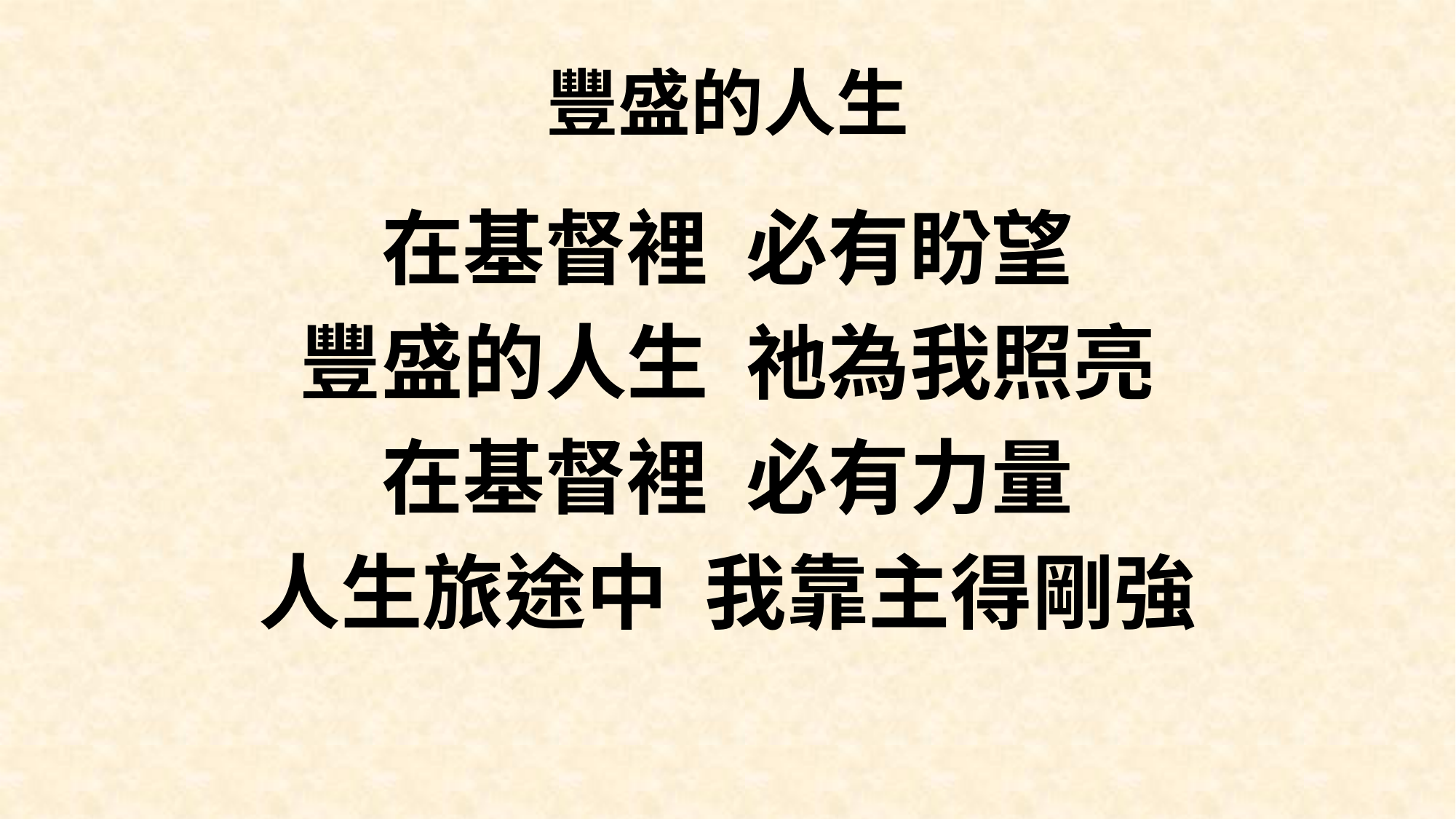

# 豐盛的人生
在基督裡  必有盼望
豐盛的人生  祂為我照亮
在基督裡  必有力量
人生旅途中  我靠主得剛強